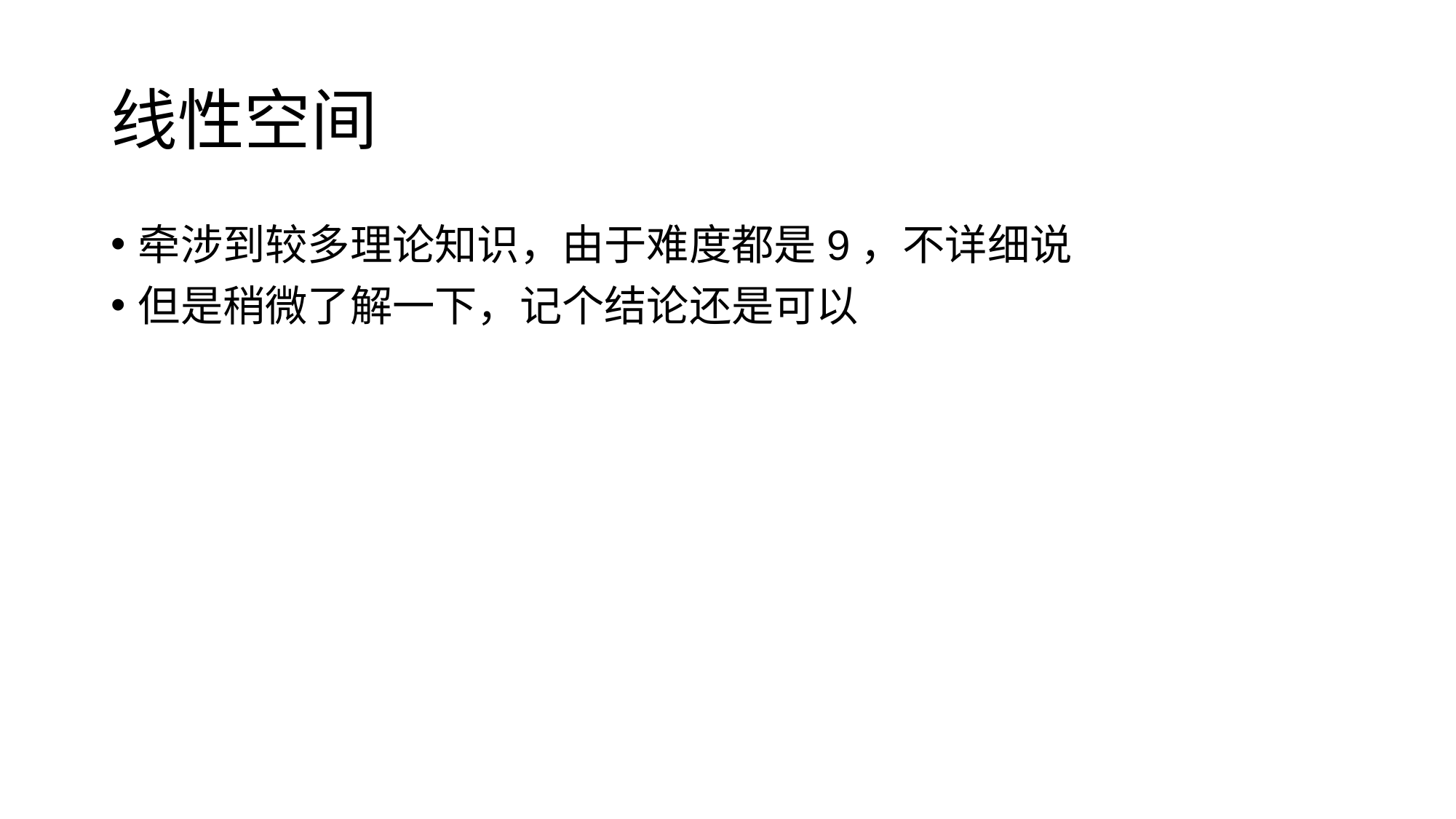

# 线性空间
牵涉到较多理论知识，由于难度都是9，不详细说
但是稍微了解一下，记个结论还是可以